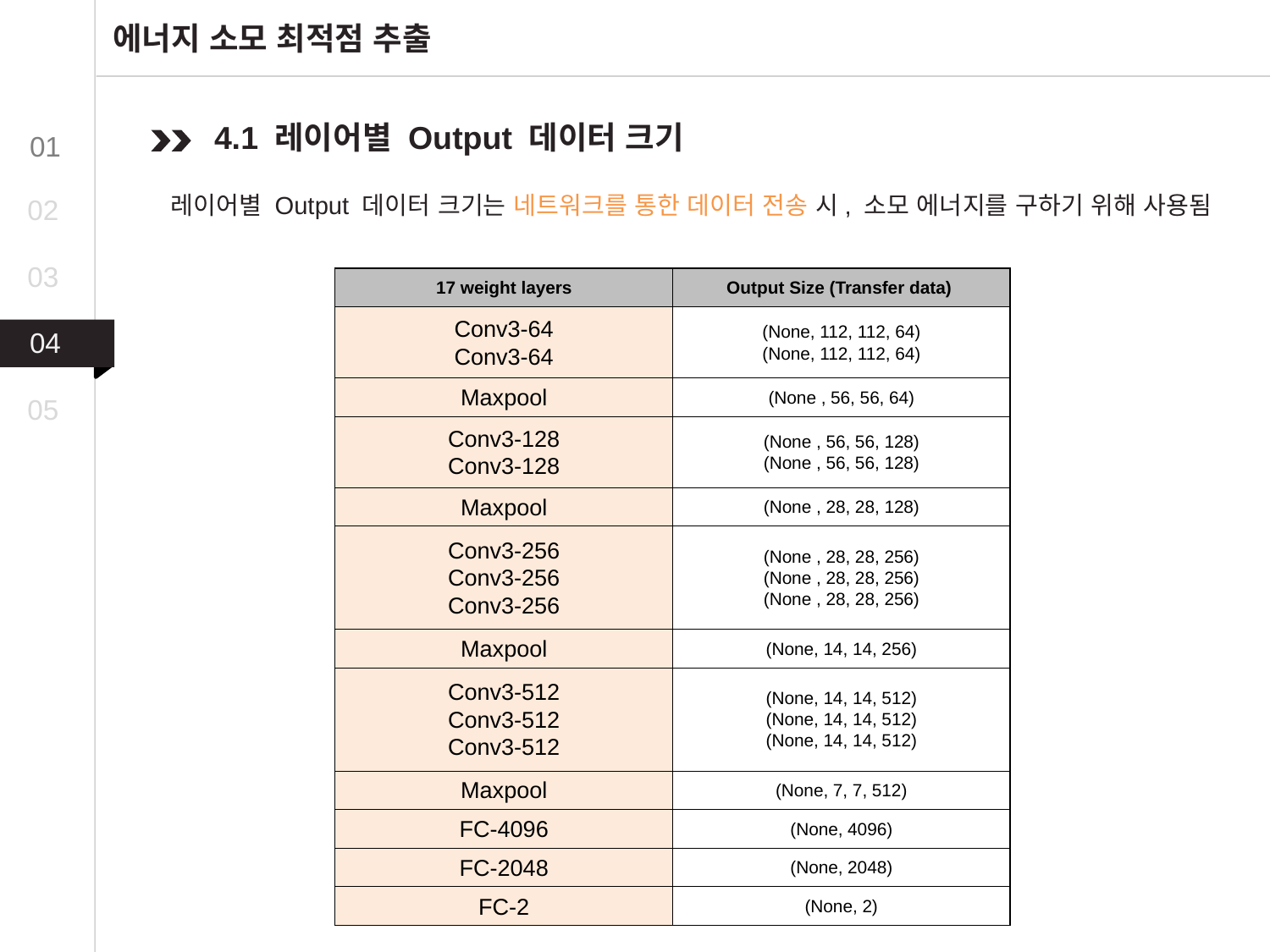

에너지 소모 최적점 추출
4.1 레이어별 Output 데이터 크기
01

레이어별 Output 데이터 크기는 네트워크를 통한 데이터 전송 시, 소모 에너지를 구하기 위해 사용됨
02
03
| 17 weight layers | Output Size (Transfer data) |
| --- | --- |
| Conv3-64 Conv3-64 | (None, 112, 112, 64) (None, 112, 112, 64) |
| Maxpool | (None , 56, 56, 64) |
| Conv3-128 Conv3-128 | (None , 56, 56, 128) (None , 56, 56, 128) |
| Maxpool | (None , 28, 28, 128) |
| Conv3-256 Conv3-256 Conv3-256 | (None , 28, 28, 256) (None , 28, 28, 256) (None , 28, 28, 256) |
| Maxpool | (None, 14, 14, 256) |
| Conv3-512 Conv3-512 Conv3-512 | (None, 14, 14, 512) (None, 14, 14, 512) (None, 14, 14, 512) |
| Maxpool | (None, 7, 7, 512) |
| FC-4096 | (None, 4096) |
| FC-2048 | (None, 2048) |
| FC-2 | (None, 2) |
04

04
05